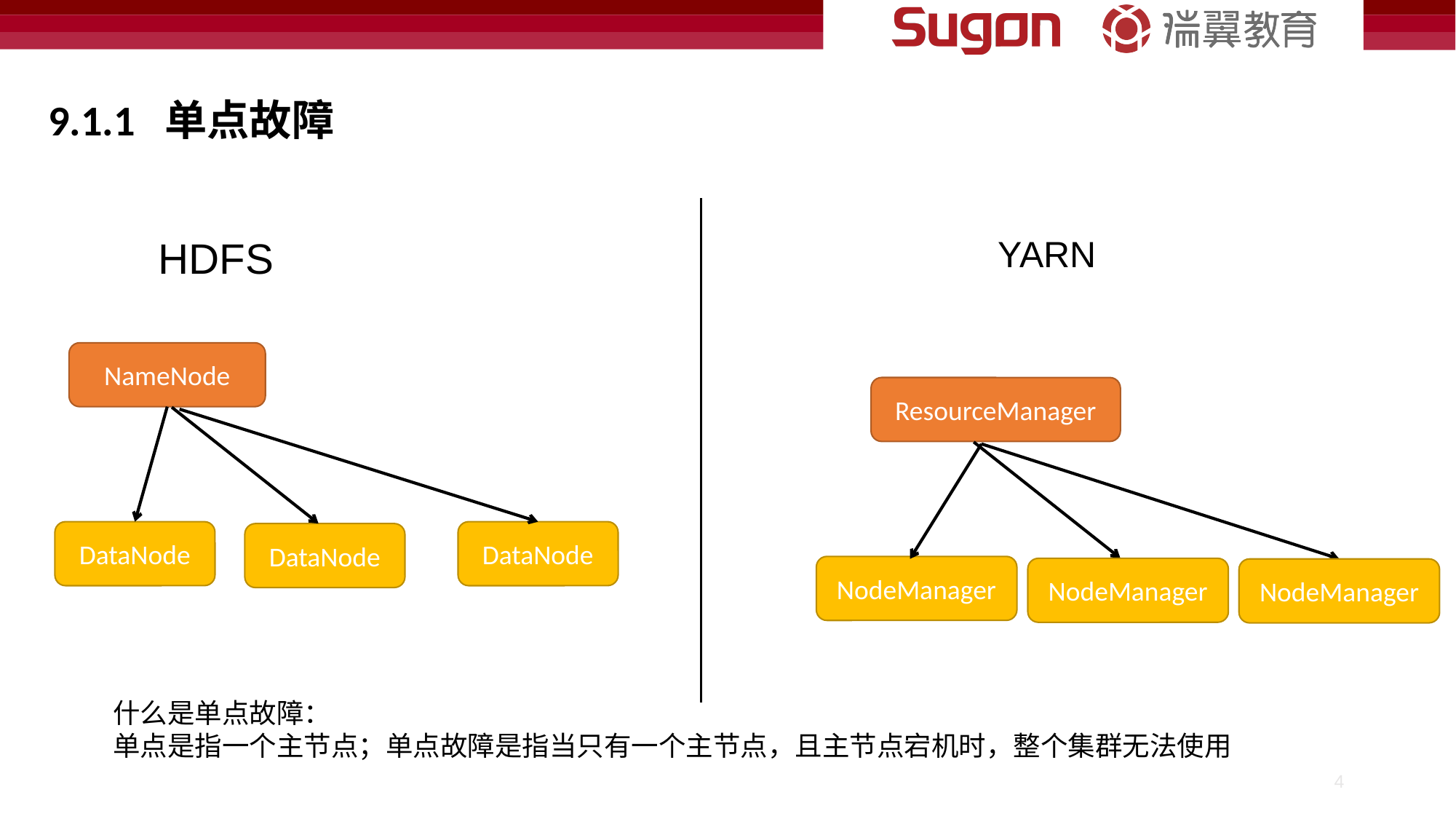

9.1.1  单点故障
HDFS
YARN
NameNode
ResourceManager
DataNode
DataNode
DataNode
NodeManager
NodeManager
NodeManager
什么是单点故障：
单点是指一个主节点；单点故障是指当只有一个主节点，且主节点宕机时，整个集群无法使用
4